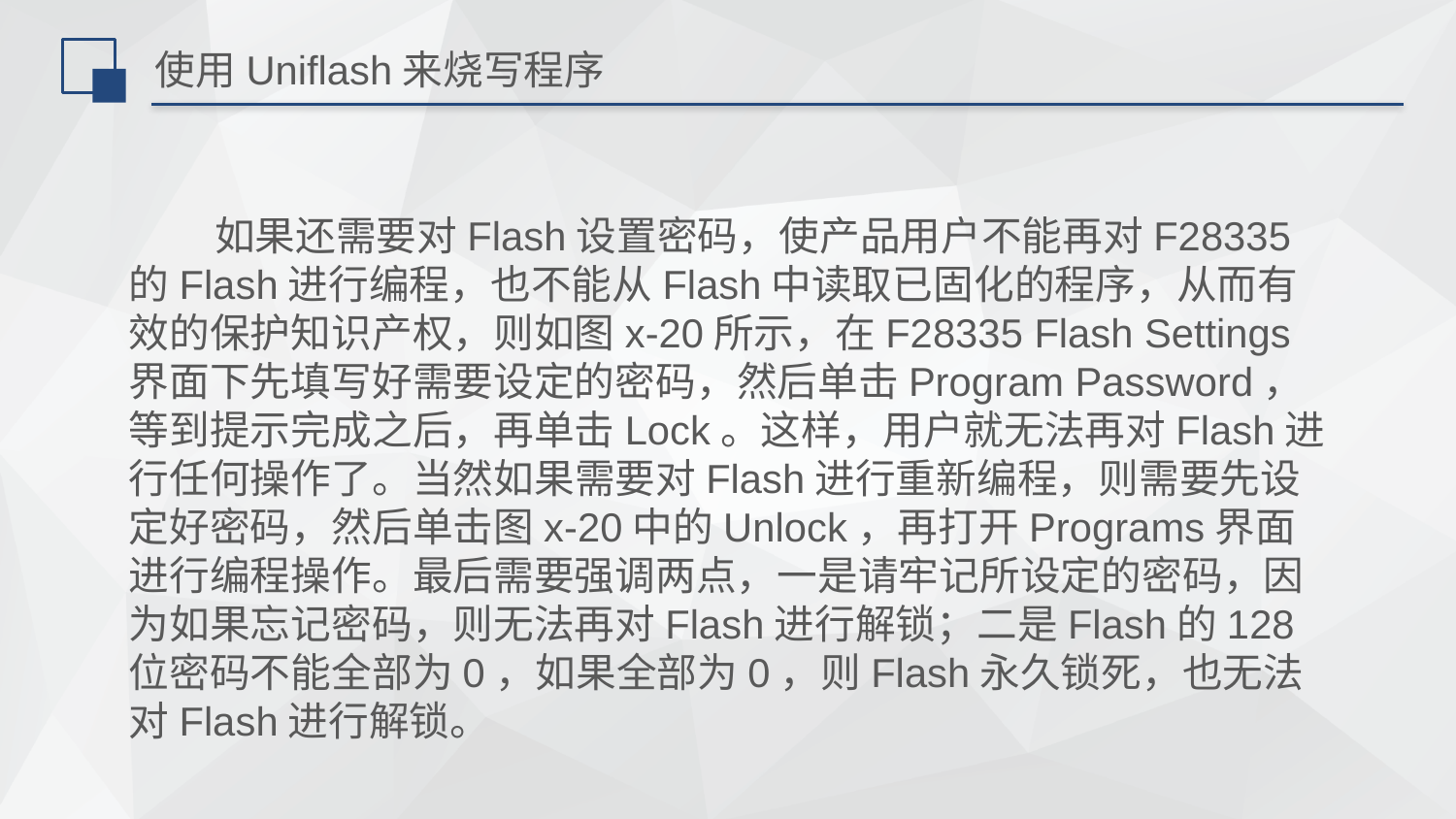

# 使用Uniflash来烧写程序
如果还需要对Flash设置密码，使产品用户不能再对F28335的Flash进行编程，也不能从Flash中读取已固化的程序，从而有效的保护知识产权，则如图x-20所示，在F28335 Flash Settings界面下先填写好需要设定的密码，然后单击Program Password，等到提示完成之后，再单击Lock。这样，用户就无法再对Flash进行任何操作了。当然如果需要对Flash进行重新编程，则需要先设定好密码，然后单击图x-20中的Unlock，再打开Programs界面进行编程操作。最后需要强调两点，一是请牢记所设定的密码，因为如果忘记密码，则无法再对Flash进行解锁；二是Flash的128位密码不能全部为0，如果全部为0，则Flash永久锁死，也无法对Flash进行解锁。